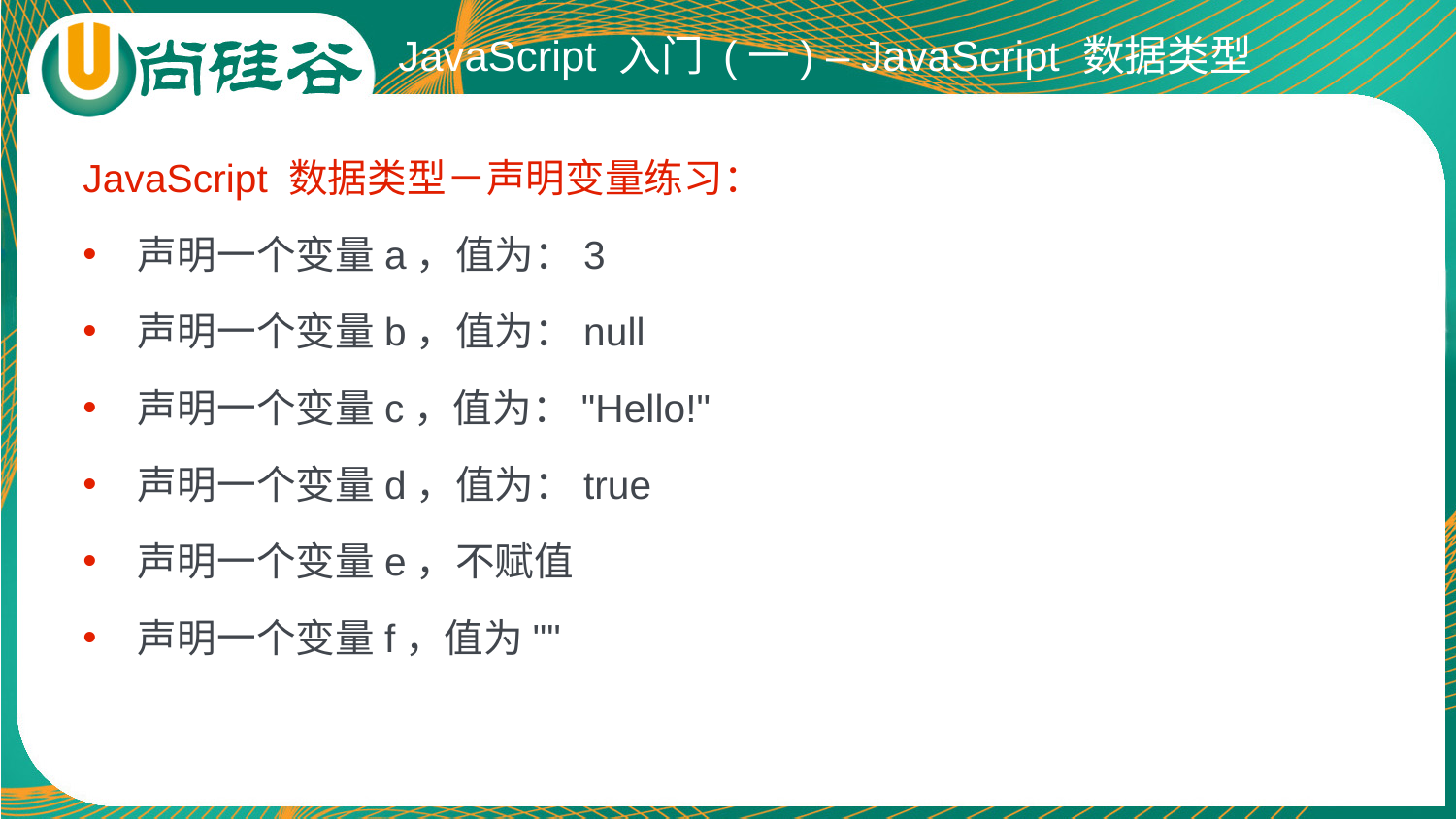

# JavaScript 入门 (一) – JavaScript 数据类型
JavaScript 数据类型－声明变量练习：
声明一个变量a，值为：3
声明一个变量b，值为：null
声明一个变量c，值为："Hello!"
声明一个变量d，值为：true
声明一个变量e，不赋值
声明一个变量f，值为""